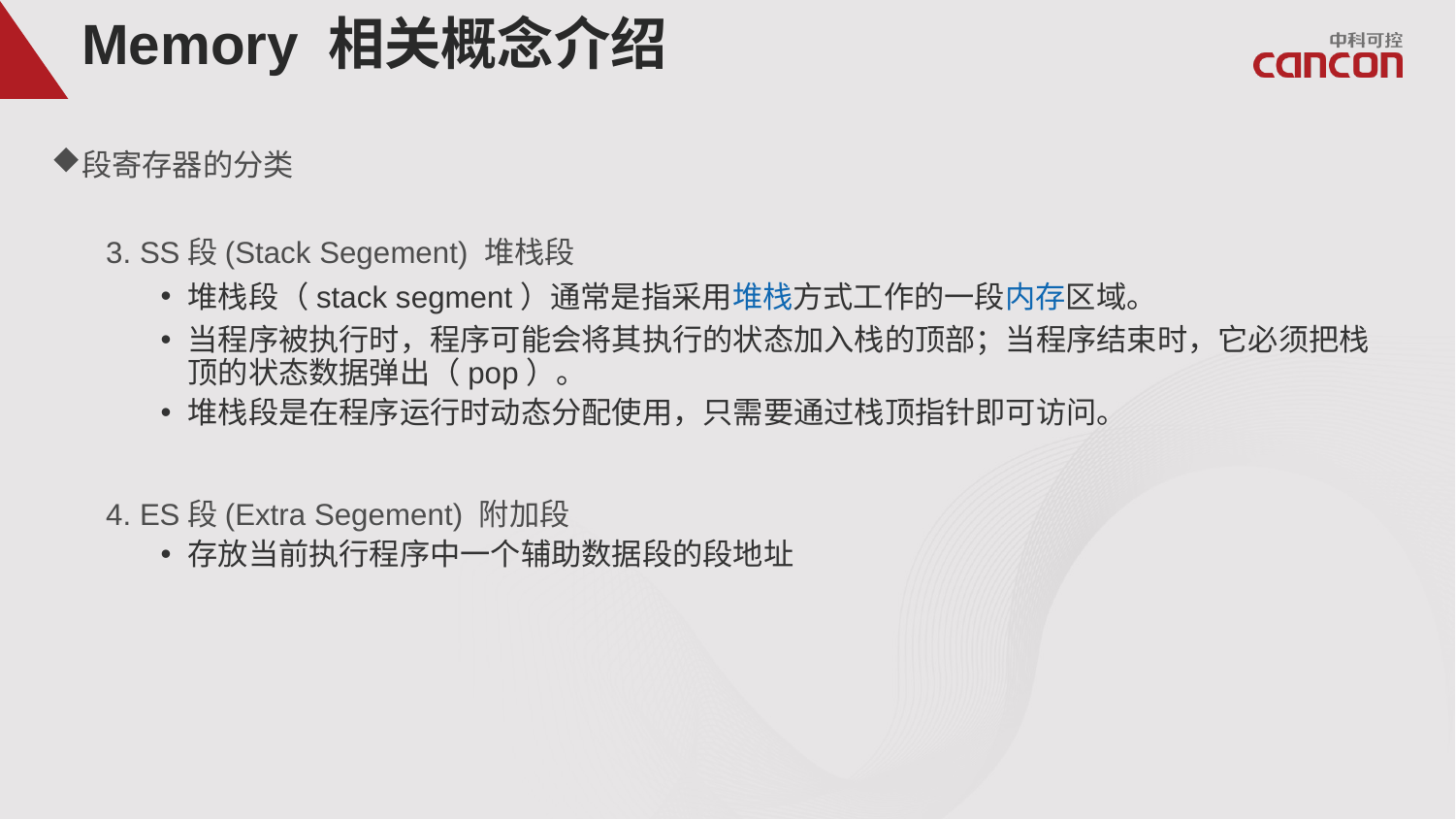

# Memory 相关概念介绍
段寄存器的分类

3. SS段(Stack Segement) 堆栈段
堆栈段（stack segment）通常是指采用堆栈方式工作的一段内存区域。
当程序被执行时，程序可能会将其执行的状态加入栈的顶部；当程序结束时，它必须把栈顶的状态数据弹出（pop）。
堆栈段是在程序运行时动态分配使用，只需要通过栈顶指针即可访问。

4. ES段(Extra Segement) 附加段
存放当前执行程序中一个辅助数据段的段地址